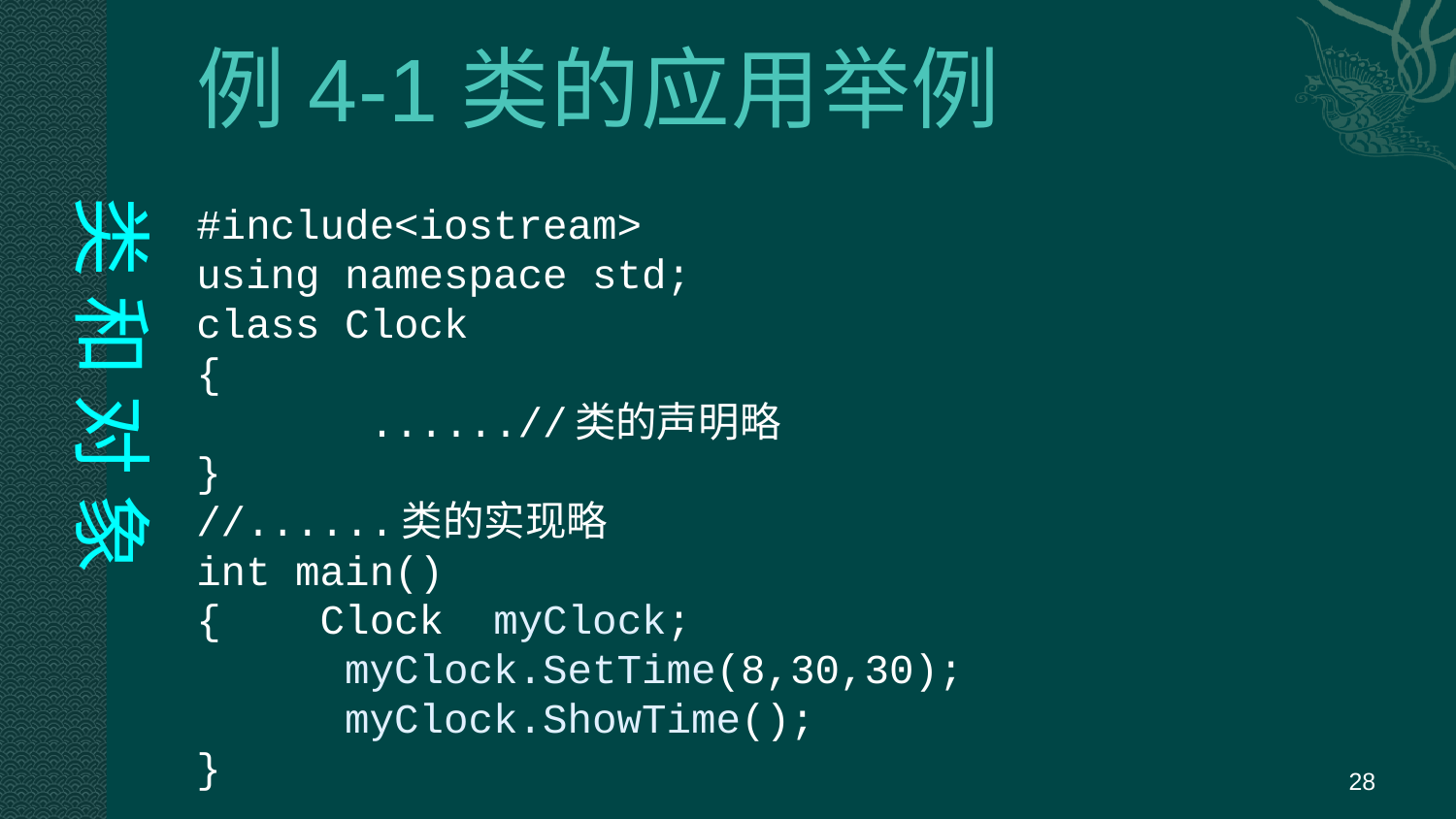

# 例4-1类的应用举例
类 和 对 象
#include<iostream>
using namespace std;
class Clock
{
       ......//类的声明略
}
//......类的实现略
int main()
{    Clock  myClock;
      myClock.SetTime(8,30,30);
      myClock.ShowTime();
}
28